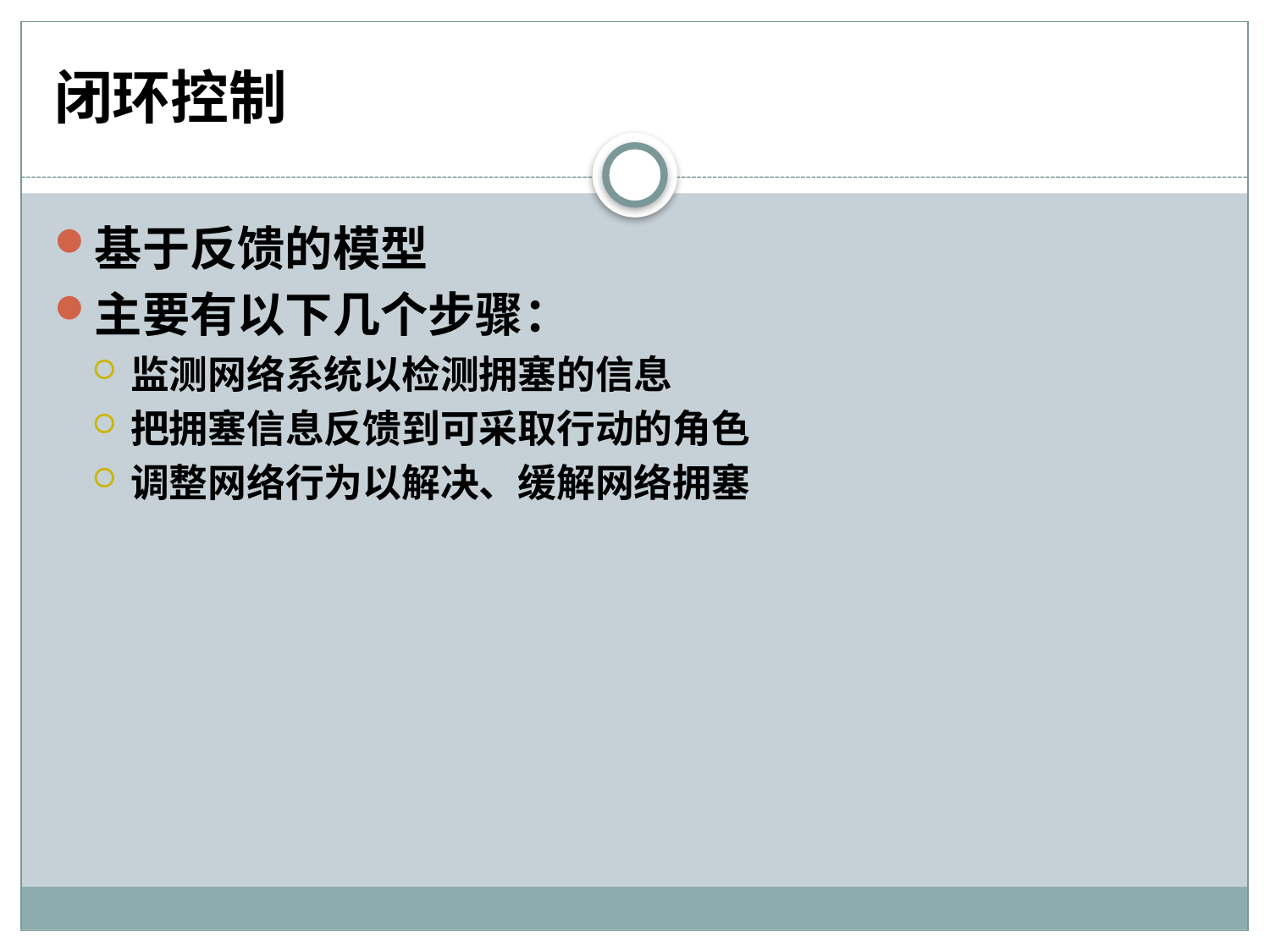

# 闭环控制
基于反馈的模型
主要有以下几个步骤：
监测网络系统以检测拥塞的信息
把拥塞信息反馈到可采取行动的角色
调整网络行为以解决、缓解网络拥塞